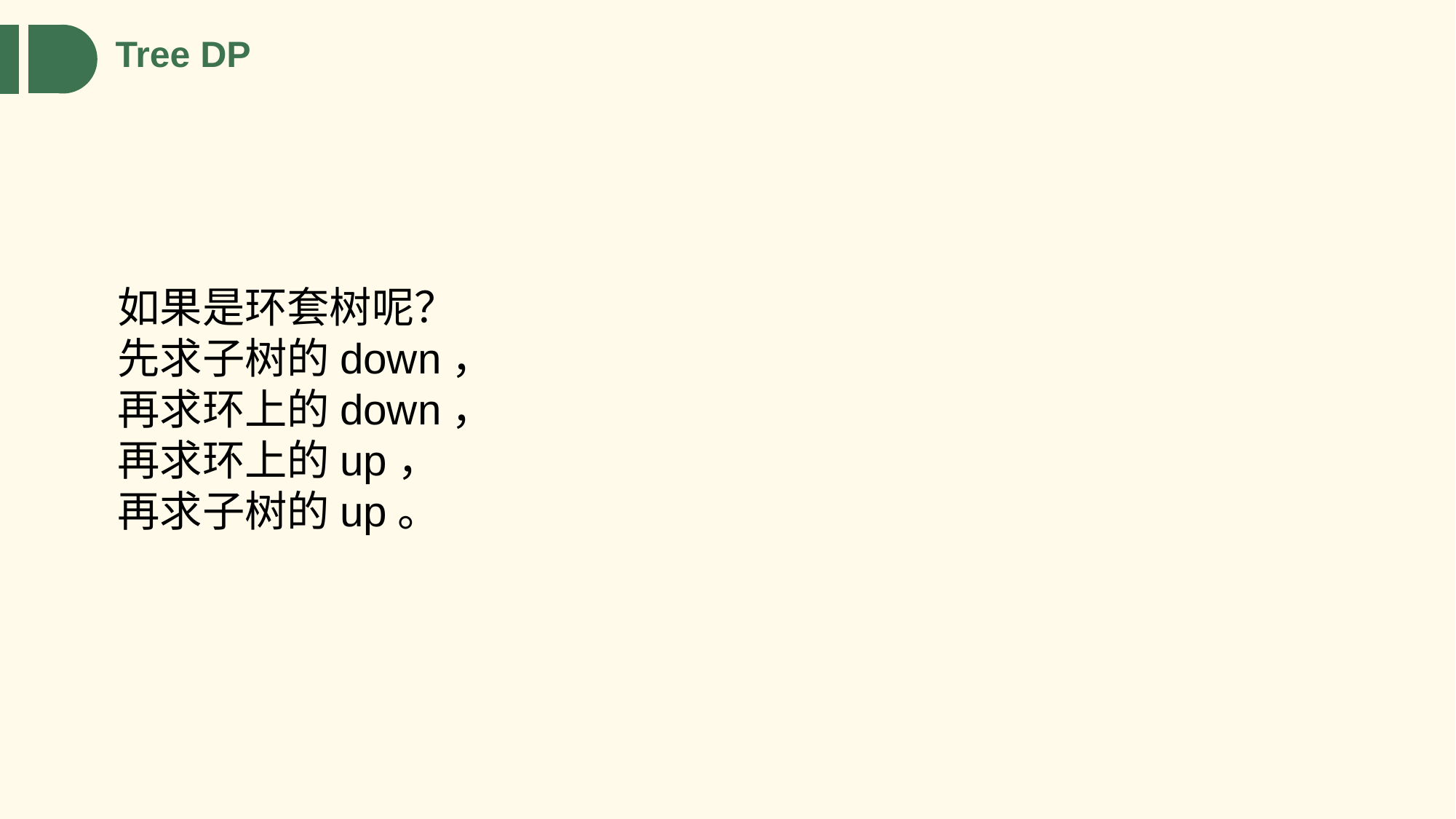

Tree DP
如果是环套树呢？
先求子树的down，
再求环上的down，
再求环上的up，
再求子树的up。